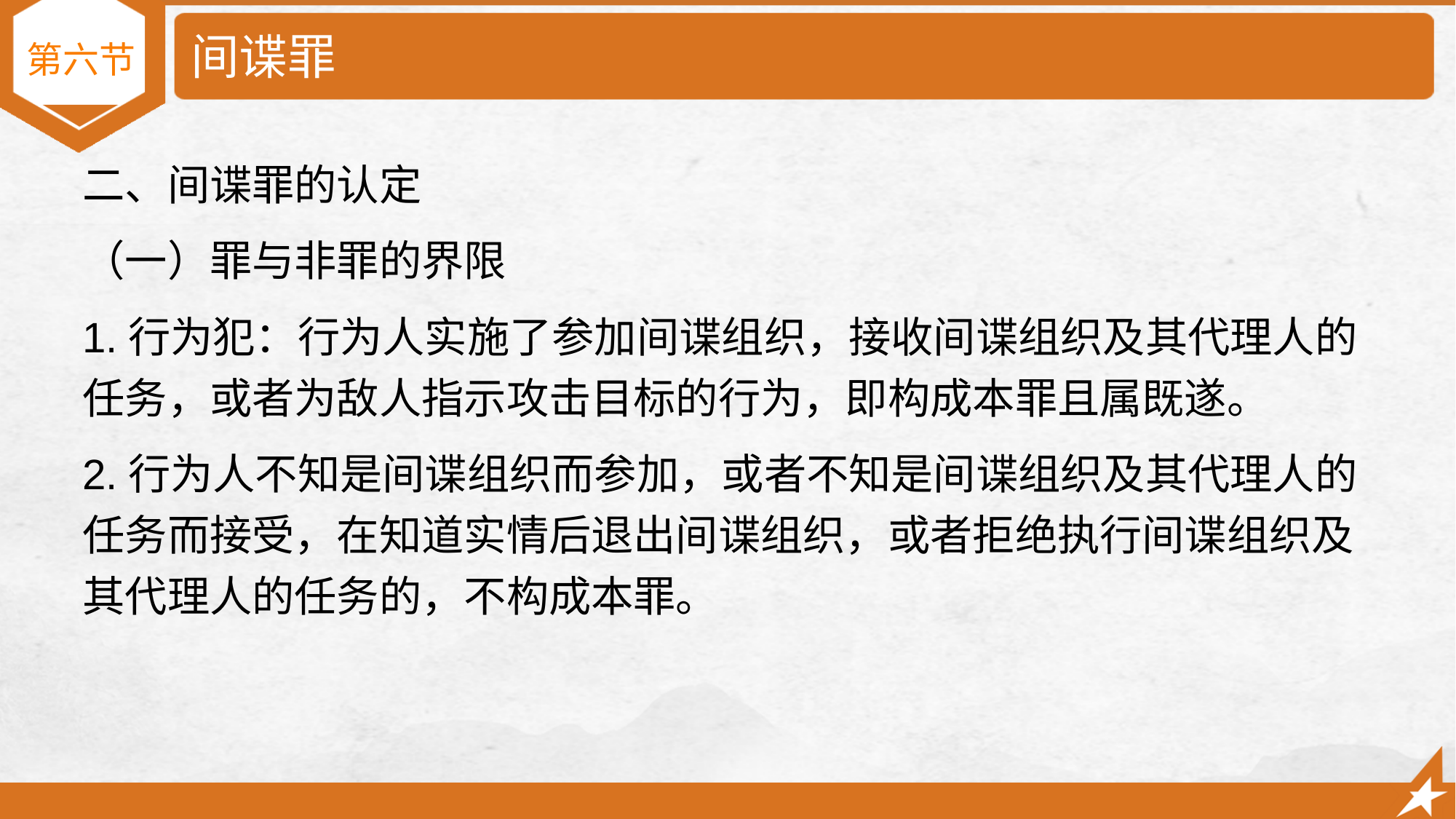

# 间谍罪
第六节
二、间谍罪的认定
（一）罪与非罪的界限
1.行为犯：行为人实施了参加间谍组织，接收间谍组织及其代理人的任务，或者为敌人指示攻击目标的行为，即构成本罪且属既遂。
2.行为人不知是间谍组织而参加，或者不知是间谍组织及其代理人的任务而接受，在知道实情后退出间谍组织，或者拒绝执行间谍组织及其代理人的任务的，不构成本罪。